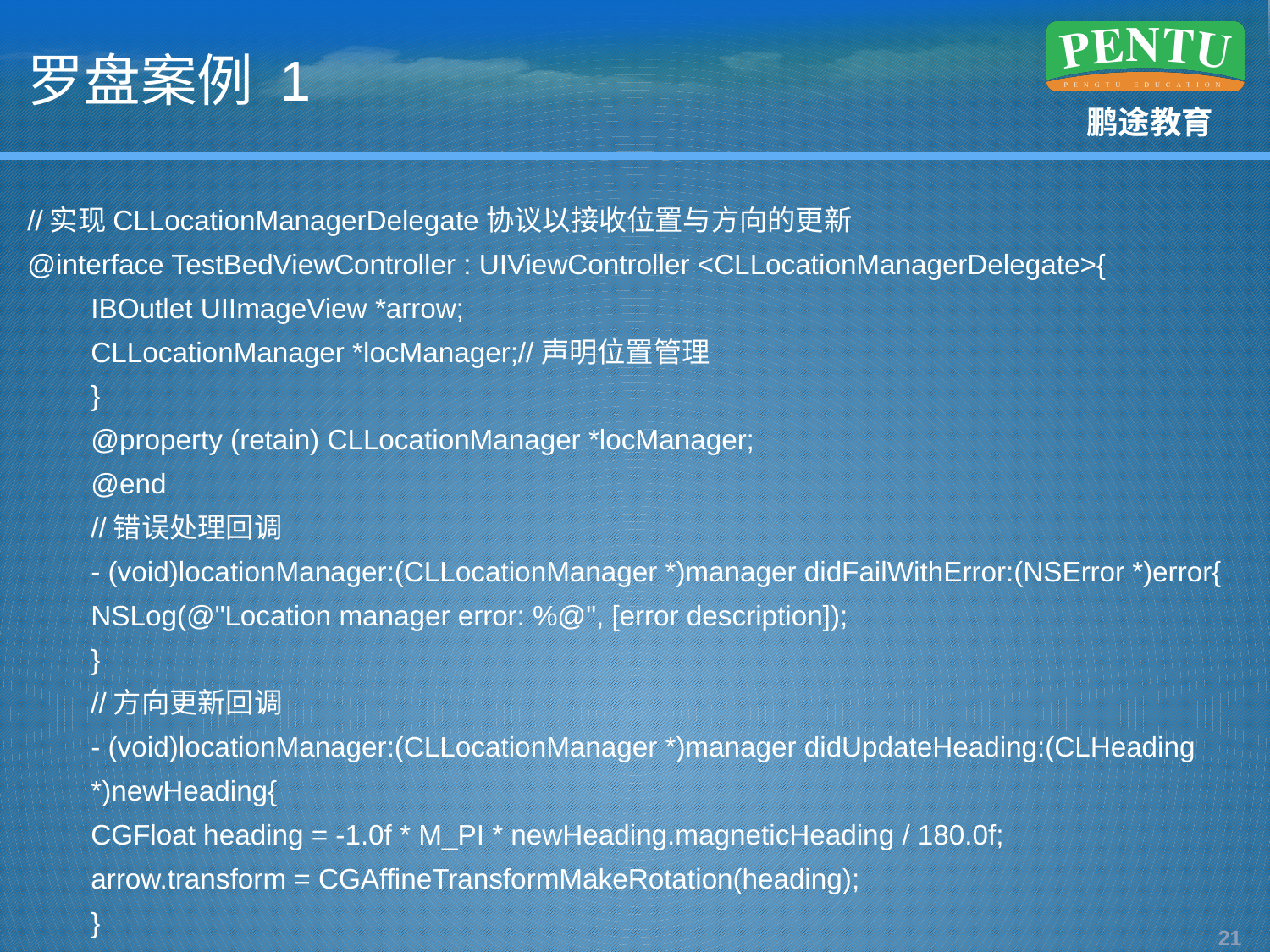

# 罗盘案例 1
//实现CLLocationManagerDelegate协议以接收位置与方向的更新
@interface TestBedViewController : UIViewController <CLLocationManagerDelegate>{
IBOutlet UIImageView *arrow;
CLLocationManager *locManager;//声明位置管理
}
@property (retain) CLLocationManager *locManager;
@end
//错误处理回调
- (void)locationManager:(CLLocationManager *)manager didFailWithError:(NSError *)error{
NSLog(@"Location manager error: %@", [error description]);
}
//方向更新回调
- (void)locationManager:(CLLocationManager *)manager didUpdateHeading:(CLHeading *)newHeading{
CGFloat heading = -1.0f * M_PI * newHeading.magneticHeading / 180.0f;
arrow.transform = CGAffineTransformMakeRotation(heading);
}
21